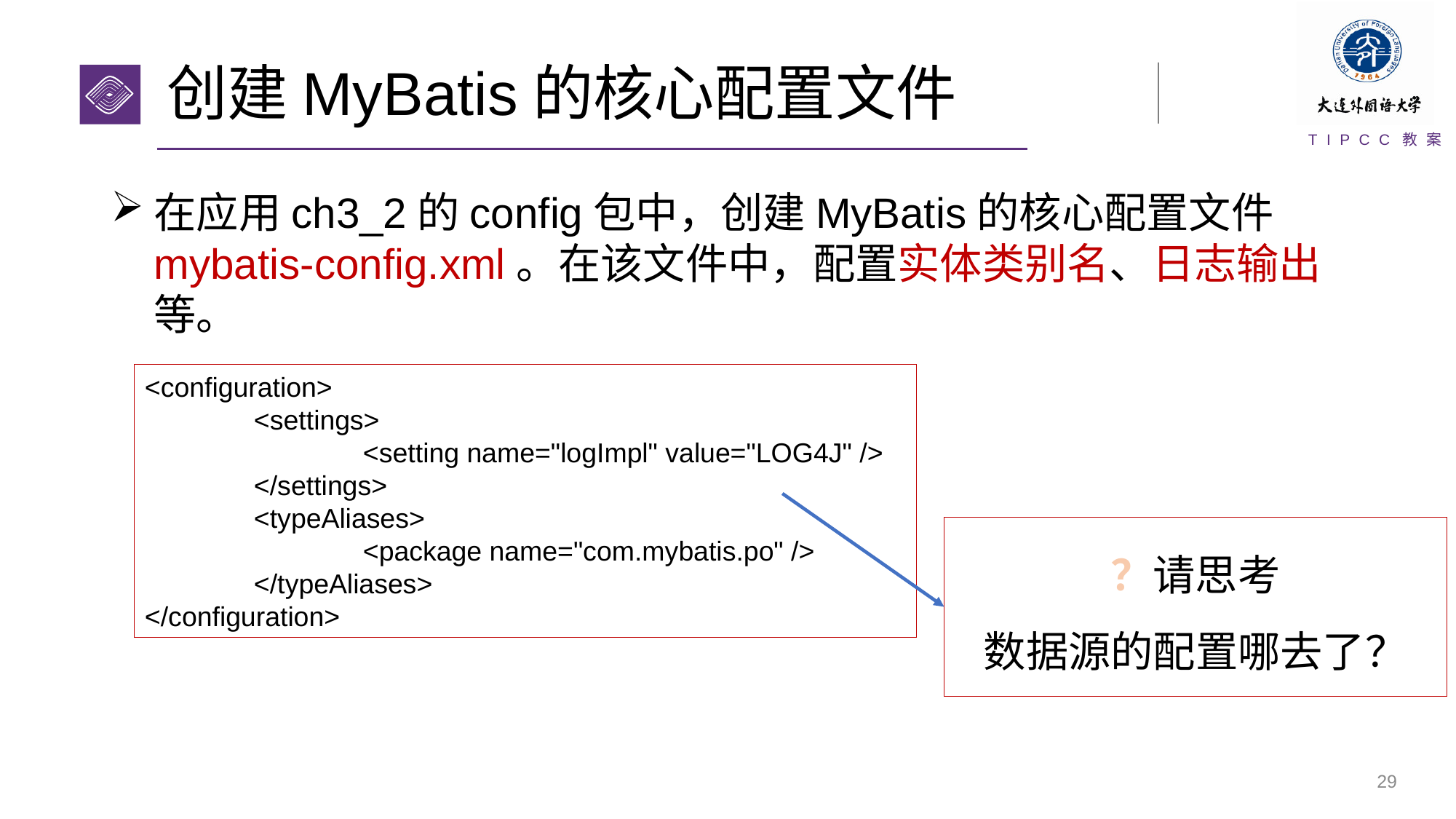

# 创建MyBatis的核心配置文件
在应用ch3_2的config包中，创建MyBatis的核心配置文件mybatis-config.xml。在该文件中，配置实体类别名、日志输出等。
<configuration>
	<settings>
		<setting name="logImpl" value="LOG4J" />
	</settings>
	<typeAliases>
		<package name="com.mybatis.po" />
	</typeAliases>
</configuration>
？请思考
数据源的配置哪去了？
29